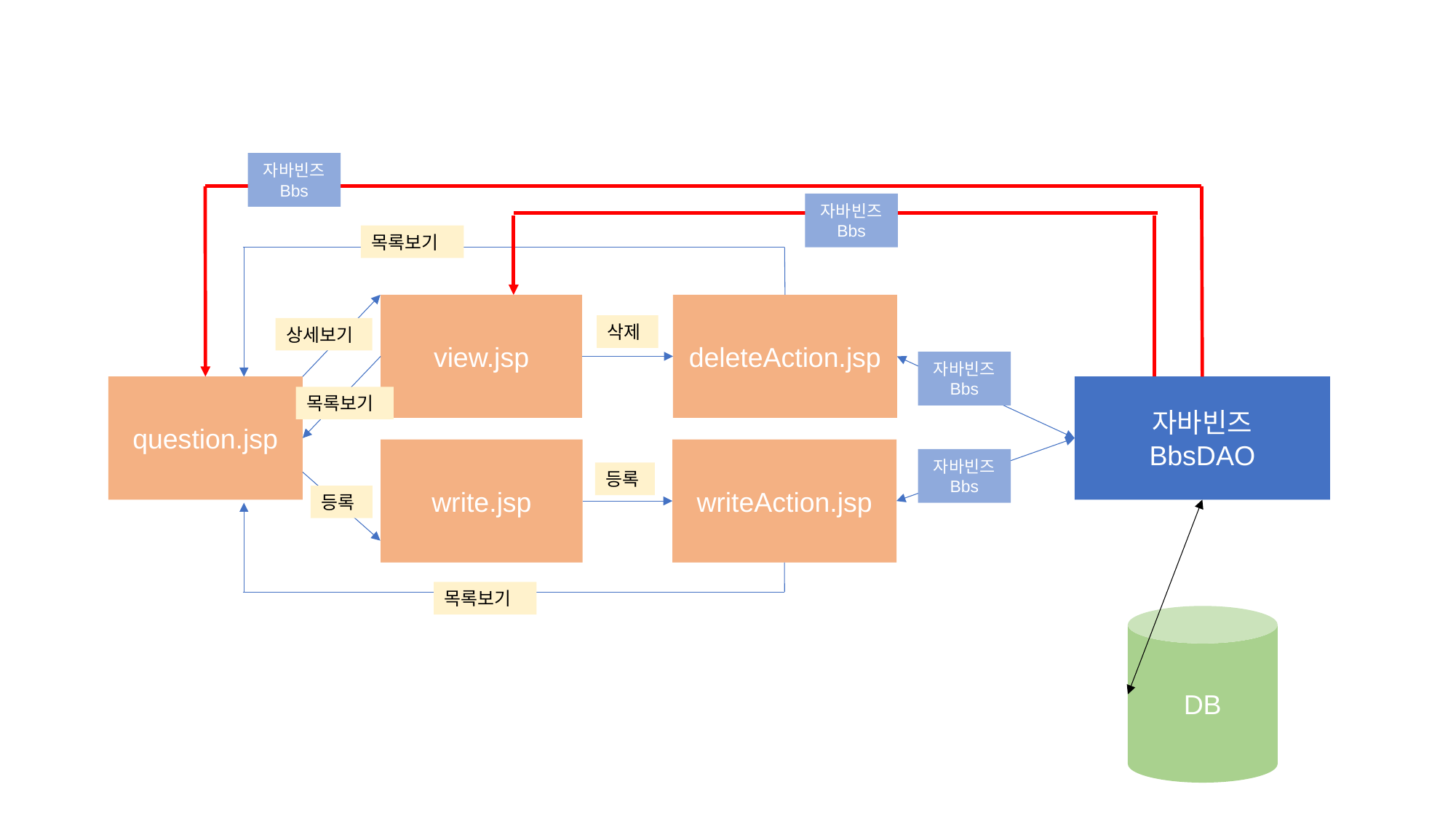

자바빈즈
Bbs
자바빈즈
Bbs
목록보기
view.jsp
deleteAction.jsp
삭제
상세보기
자바빈즈
Bbs
question.jsp
자바빈즈
BbsDAO
목록보기
write.jsp
writeAction.jsp
자바빈즈
Bbs
등록
등록
목록보기
DB